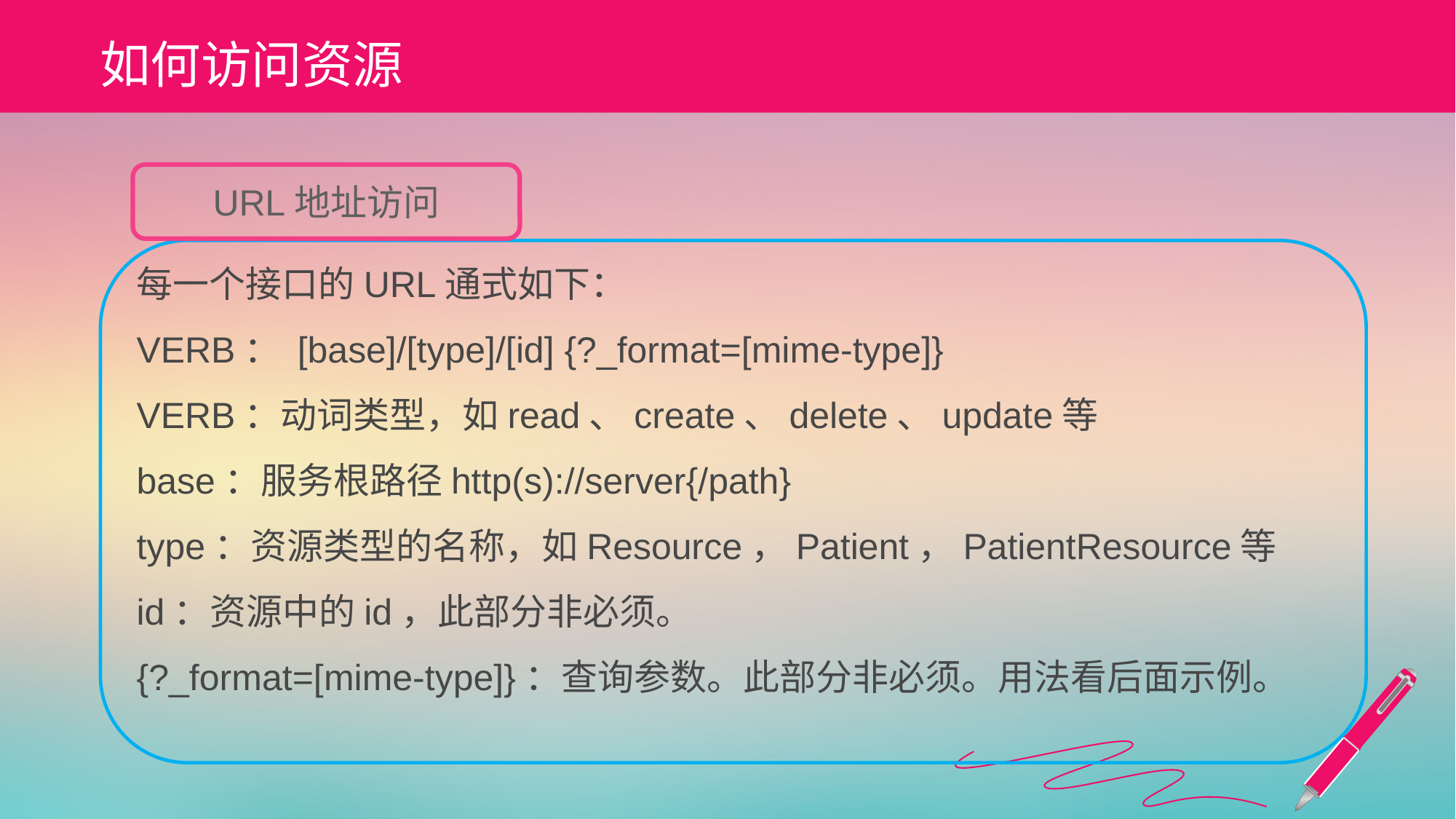

# 如何访问资源
URL地址访问
每一个接口的URL通式如下：
VERB： [base]/[type]/[id] {?_format=[mime-type]}
VERB：动词类型，如read、create、delete、update等
base：服务根路径http(s)://server{/path}
type：资源类型的名称，如Resource，Patient，PatientResource等
id：资源中的id，此部分非必须。
{?_format=[mime-type]}：查询参数。此部分非必须。用法看后面示例。